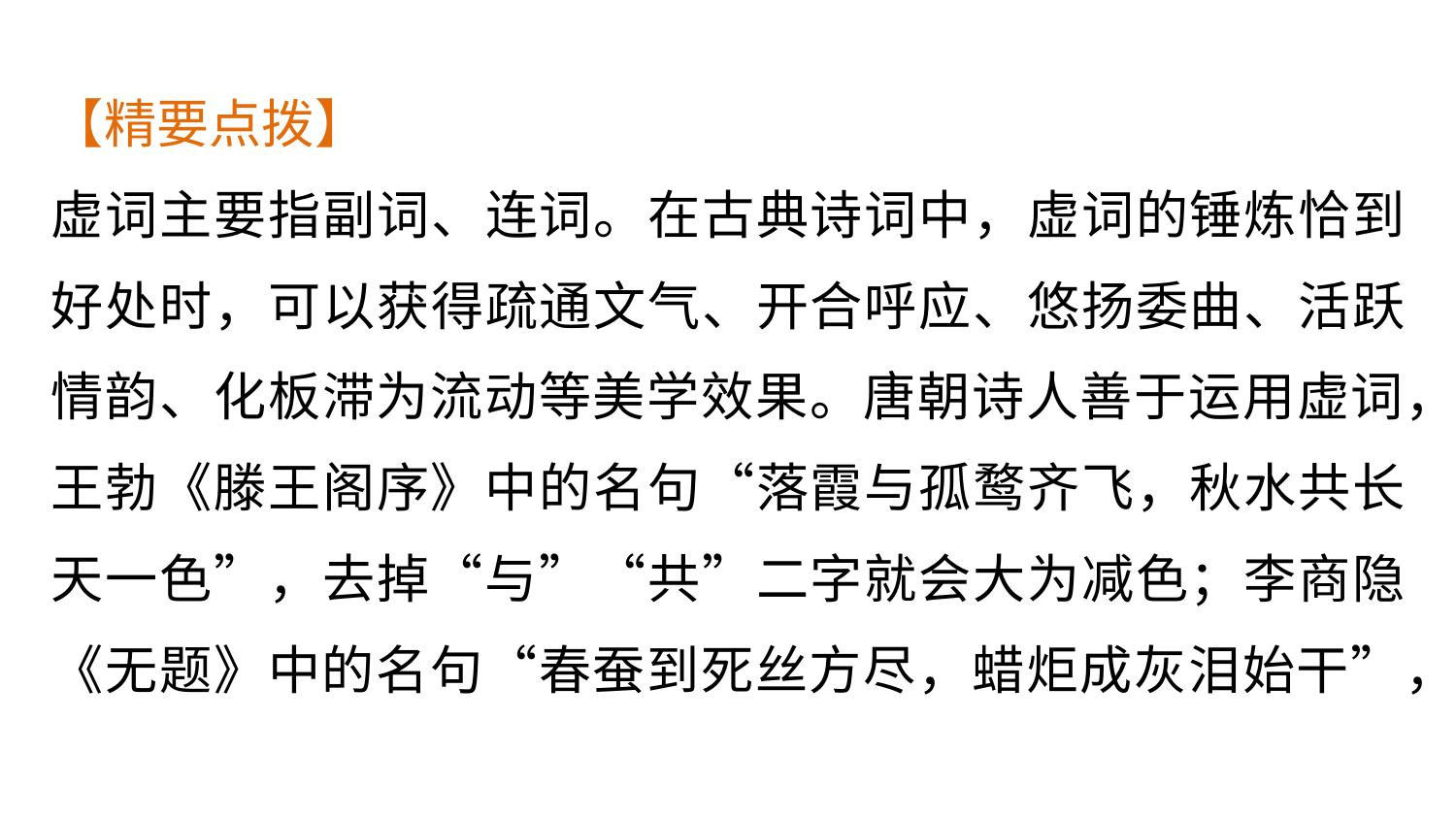

【精要点拨】
虚词主要指副词、连词。在古典诗词中，虚词的锤炼恰到好处时，可以获得疏通文气、开合呼应、悠扬委曲、活跃情韵、化板滞为流动等美学效果。唐朝诗人善于运用虚词，王勃《滕王阁序》中的名句“落霞与孤鹜齐飞，秋水共长天一色”，去掉“与”“共”二字就会大为减色；李商隐《无题》中的名句“春蚕到死丝方尽，蜡炬成灰泪始干”，